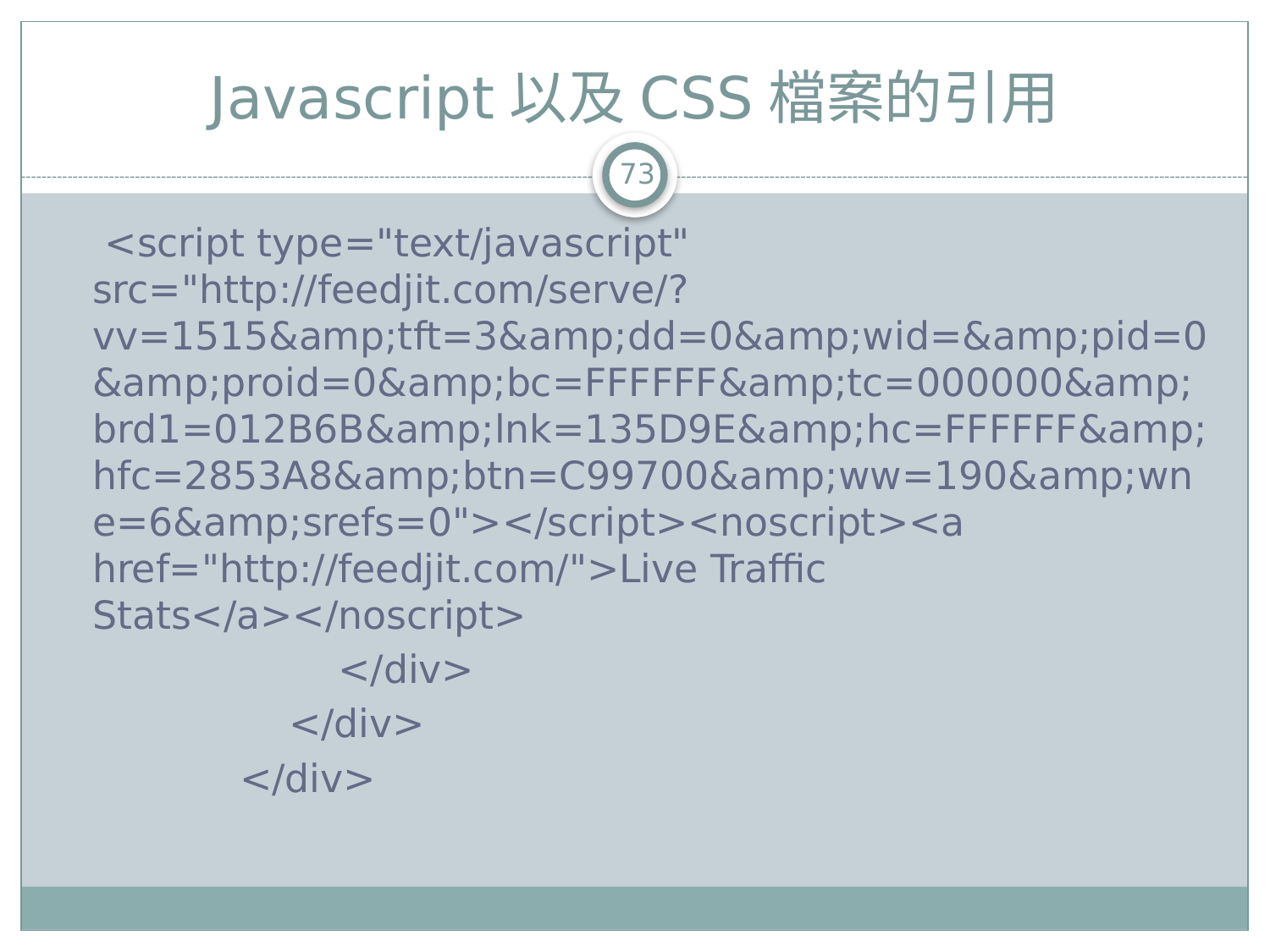

# Javascript以及CSS檔案的引用
73
 <script type="text/javascript" src="http://feedjit.com/serve/?vv=1515&amp;tft=3&amp;dd=0&amp;wid=&amp;pid=0&amp;proid=0&amp;bc=FFFFFF&amp;tc=000000&amp;brd1=012B6B&amp;lnk=135D9E&amp;hc=FFFFFF&amp;hfc=2853A8&amp;btn=C99700&amp;ww=190&amp;wne=6&amp;srefs=0"></script><noscript><a href="http://feedjit.com/">Live Traffic Stats</a></noscript>
                    </div>
                </div>
            </div>